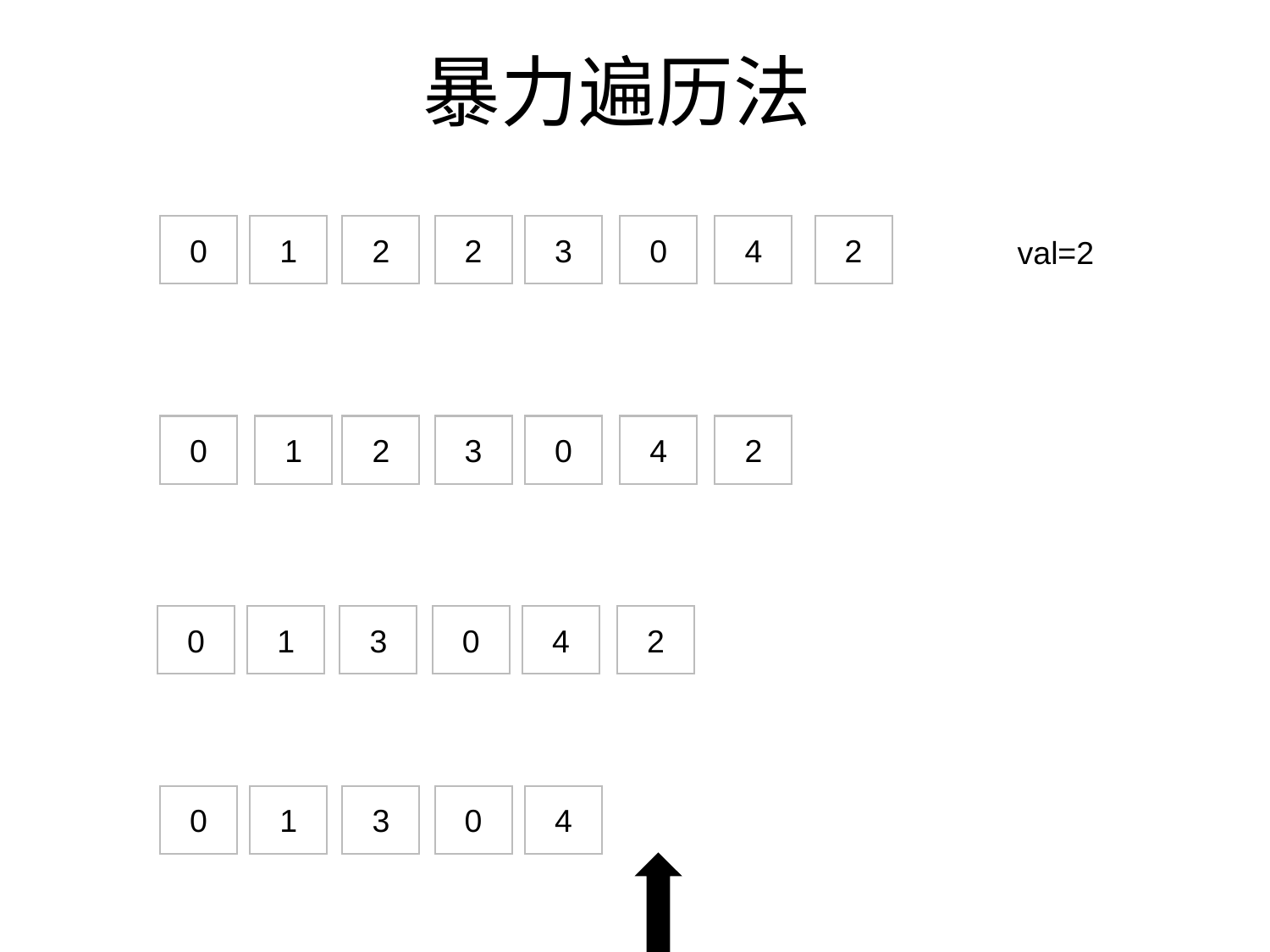

# 暴力遍历法
0
1
2
2
3
0
4
2
val=2
0
1
2
3
0
4
2
0
1
3
0
4
2
0
1
3
0
4